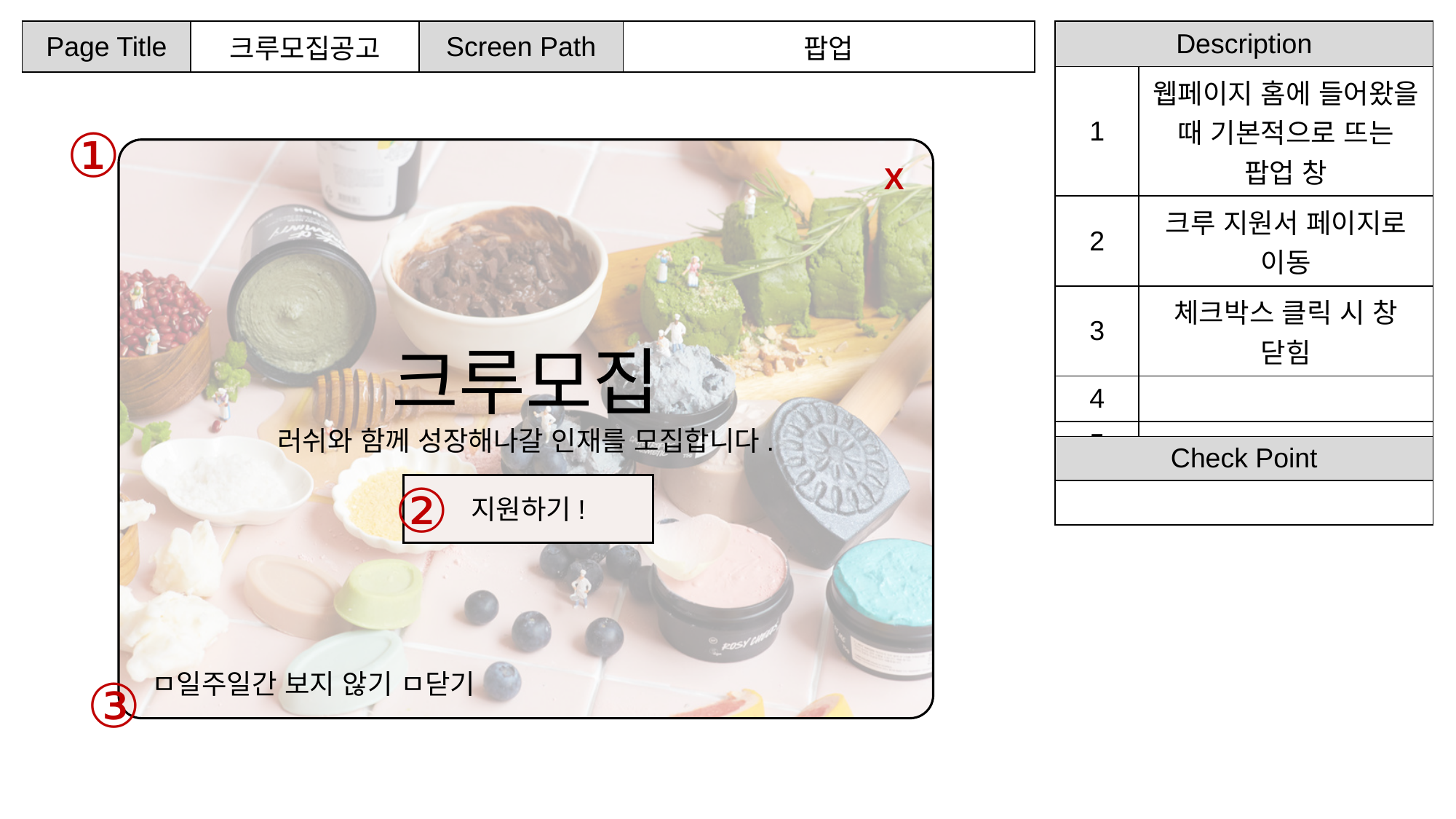

| Page Title | 크루모집공고 | Screen Path | 팝업 |
| --- | --- | --- | --- |
| Description |  |
| --- | --- |
| 1 | 웹페이지 홈에 들어왔을 때 기본적으로 뜨는 팝업 창 |
| 2 | 크루 지원서 페이지로 이동 |
| 3 | 체크박스 클릭 시 창 닫힘 |
| 4 |  |
| 5 |  |
①
크루모집
러쉬와 함께 성장해나갈 인재를 모집합니다.

X
| Check Point |
| --- |
|  |
②
지원하기!
③
ㅁ일주일간 보지 않기 ㅁ닫기